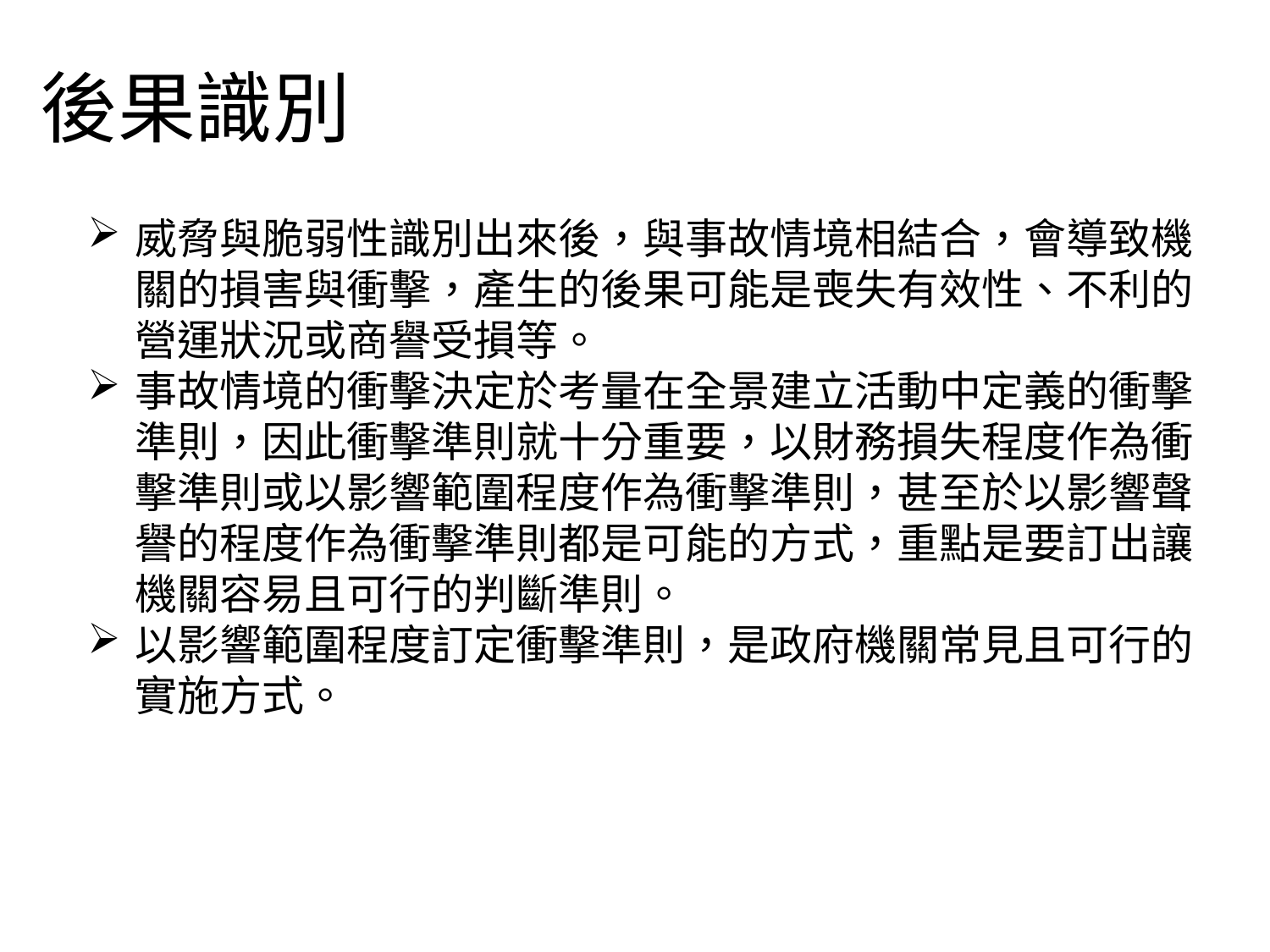

# 後果識別
威脅與脆弱性識別出來後，與事故情境相結合，會導致機關的損害與衝擊，產生的後果可能是喪失有效性、不利的營運狀況或商譽受損等。
事故情境的衝擊決定於考量在全景建立活動中定義的衝擊準則，因此衝擊準則就十分重要，以財務損失程度作為衝擊準則或以影響範圍程度作為衝擊準則，甚至於以影響聲譽的程度作為衝擊準則都是可能的方式，重點是要訂出讓機關容易且可行的判斷準則。
以影響範圍程度訂定衝擊準則，是政府機關常見且可行的實施方式。